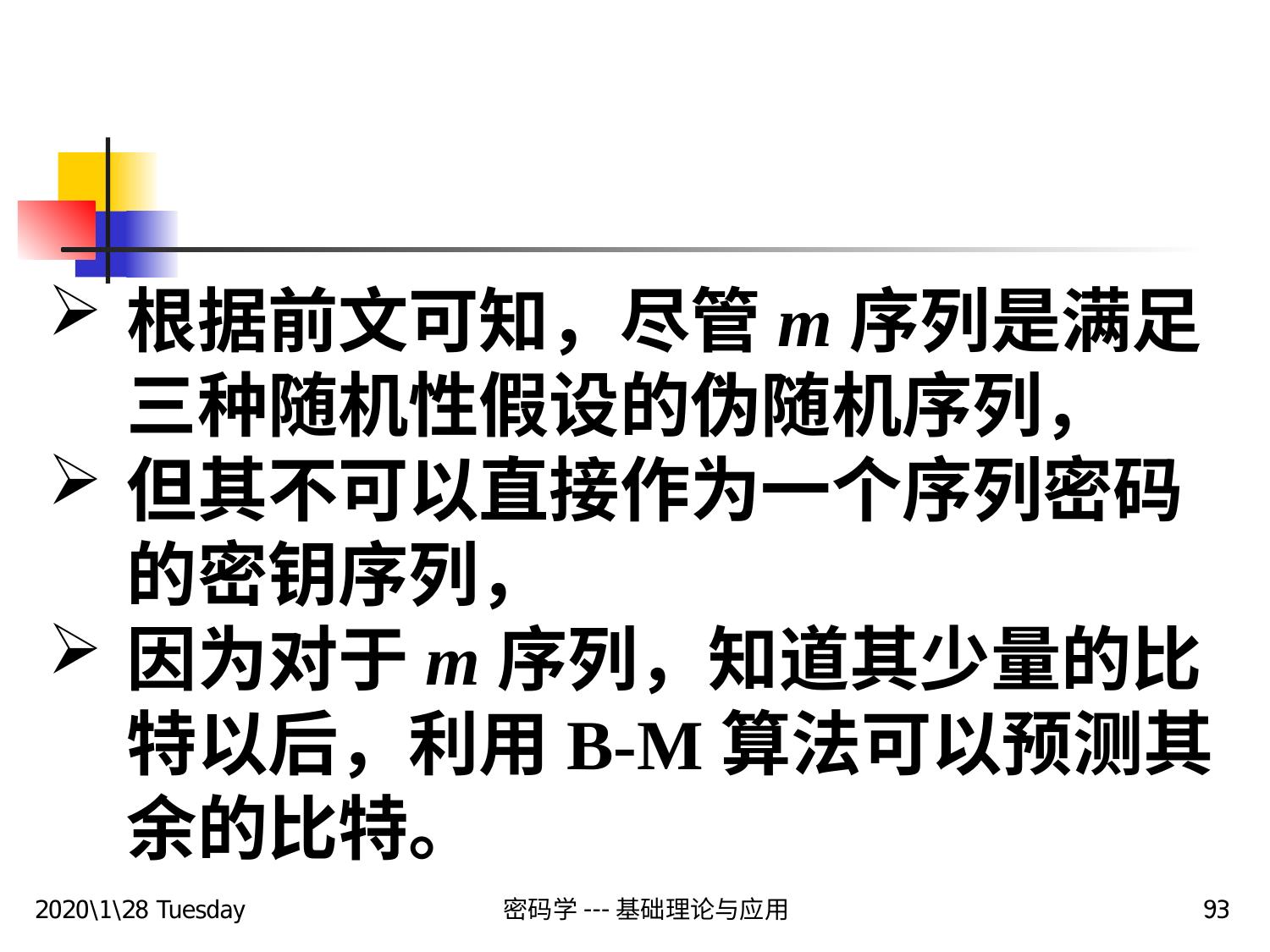

根据前文可知，尽管m序列是满足三种随机性假设的伪随机序列，
但其不可以直接作为一个序列密码的密钥序列，
因为对于m序列，知道其少量的比特以后，利用B-M算法可以预测其余的比特。
2020\1\28 Tuesday
密码学---基础理论与应用
93